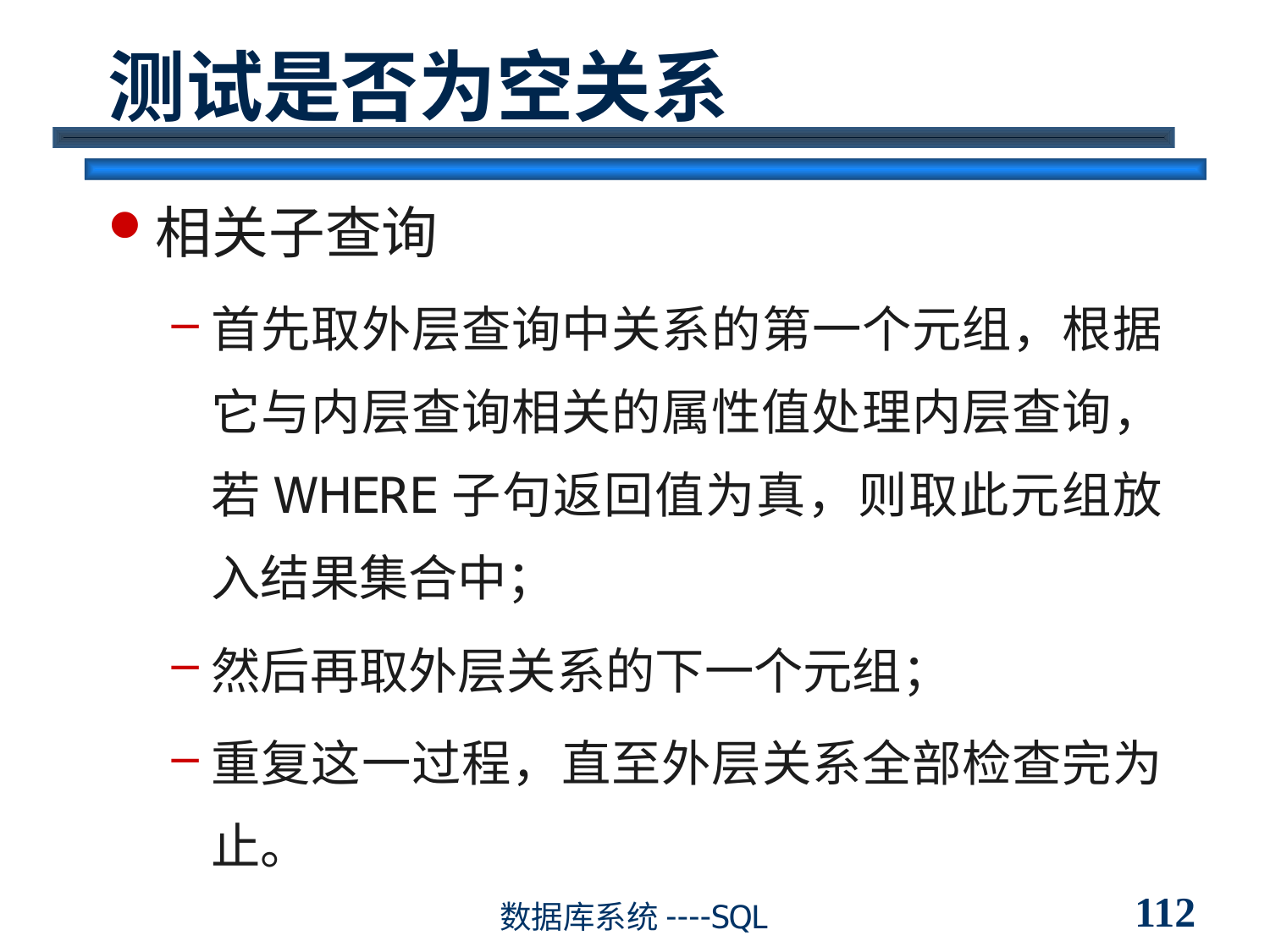

# 测试是否为空关系
相关子查询
首先取外层查询中关系的第一个元组，根据它与内层查询相关的属性值处理内层查询，若WHERE子句返回值为真，则取此元组放入结果集合中；
然后再取外层关系的下一个元组；
重复这一过程，直至外层关系全部检查完为止。

112
数据库系统----SQL